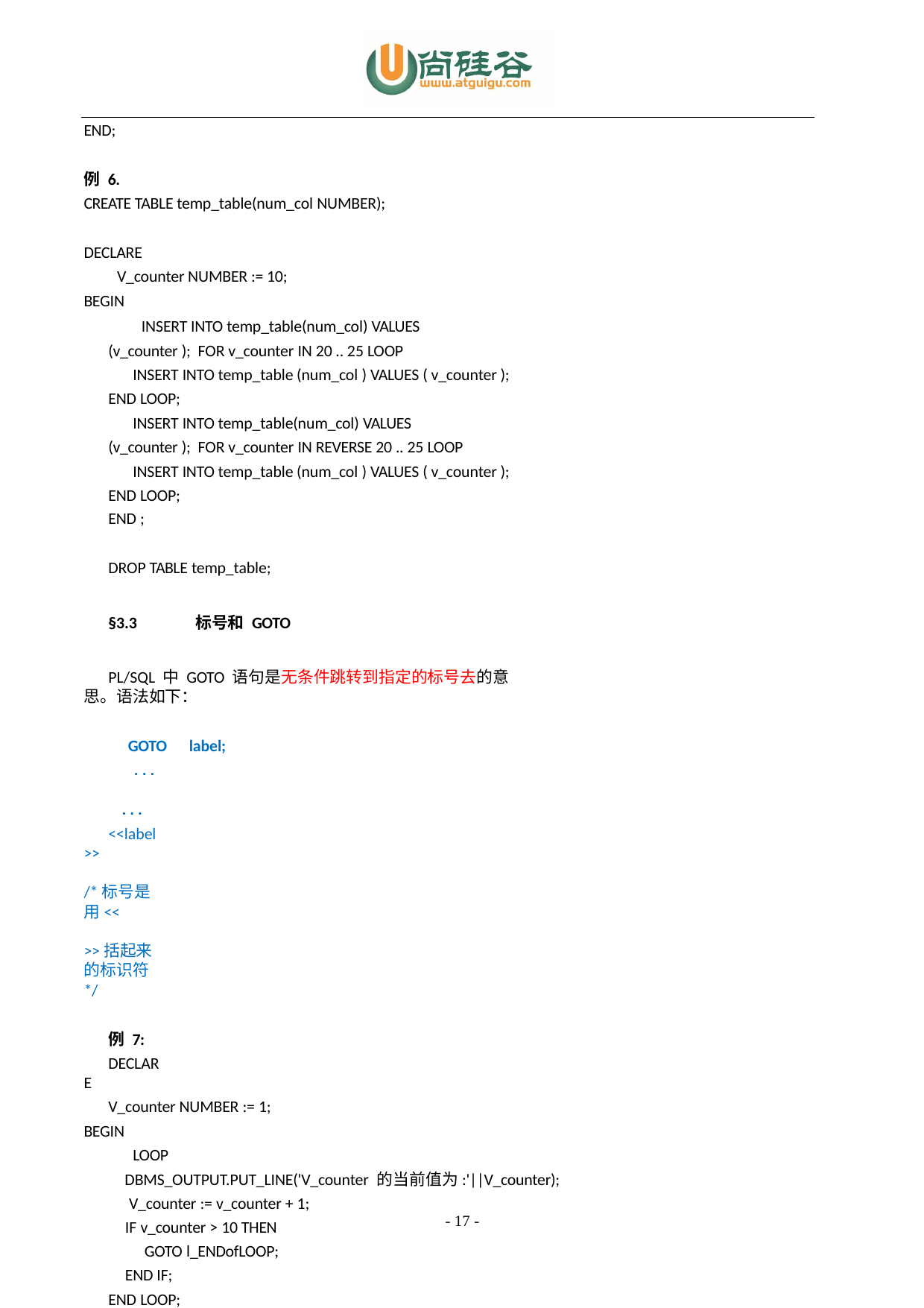

END;

例 6.
CREATE TABLE temp_table(num_col NUMBER);

DECLARE
V_counter NUMBER := 10;  BEGIN
INSERT INTO temp_table(num_col) VALUES (v_counter );  FOR v_counter IN 20 .. 25 LOOP
INSERT INTO temp_table (num_col ) VALUES ( v_counter );  END LOOP;
INSERT INTO temp_table(num_col) VALUES (v_counter );  FOR v_counter IN REVERSE 20 .. 25 LOOP
INSERT INTO temp_table (num_col ) VALUES ( v_counter );  END LOOP;
END ;

DROP TABLE temp_table;

§3.3	标号和 GOTO

PL/SQL 中 GOTO 语句是无条件跳转到指定的标号去的意思。语法如下：

GOTO	label;
. . .	. . .
<<label>>	/*标号是用<<	>>括起来的标识符 */

例 7:
DECLARE
V_counter NUMBER := 1;  BEGIN
LOOP
DBMS_OUTPUT.PUT_LINE('V_counter 的当前值为:'||V_counter);  V_counter := v_counter + 1;
IF v_counter > 10 THEN  GOTO l_ENDofLOOP;
END IF;  END LOOP;
<<l_ENDofLOOP>>
DBMS_OUTPUT.PUT_LINE('V_counter 的当前值为:'||V_counter);
END ;
- 17 -